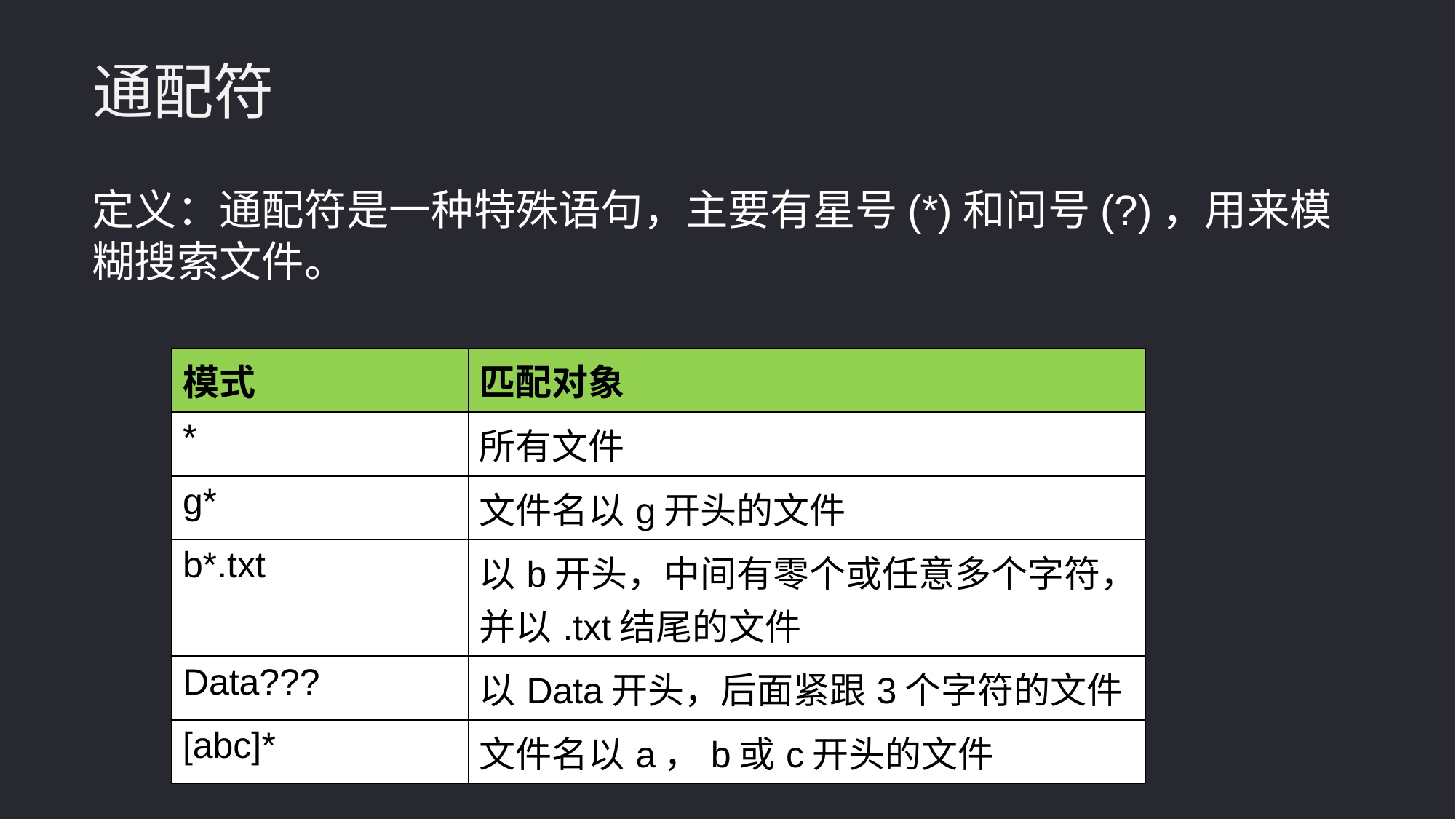

通配符
定义：通配符是一种特殊语句，主要有星号(*)和问号(?)，用来模糊搜索文件。

| 模式 | 匹配对象 |
| --- | --- |
| \* | 所有文件 |
| g\* | 文件名以g开头的文件 |
| b\*.txt | 以b开头，中间有零个或任意多个字符， 并以.txt结尾的文件 |
| Data??? | 以Data开头，后面紧跟3个字符的文件 |
| [abc]\* | 文件名以a，b或c开头的文件 |